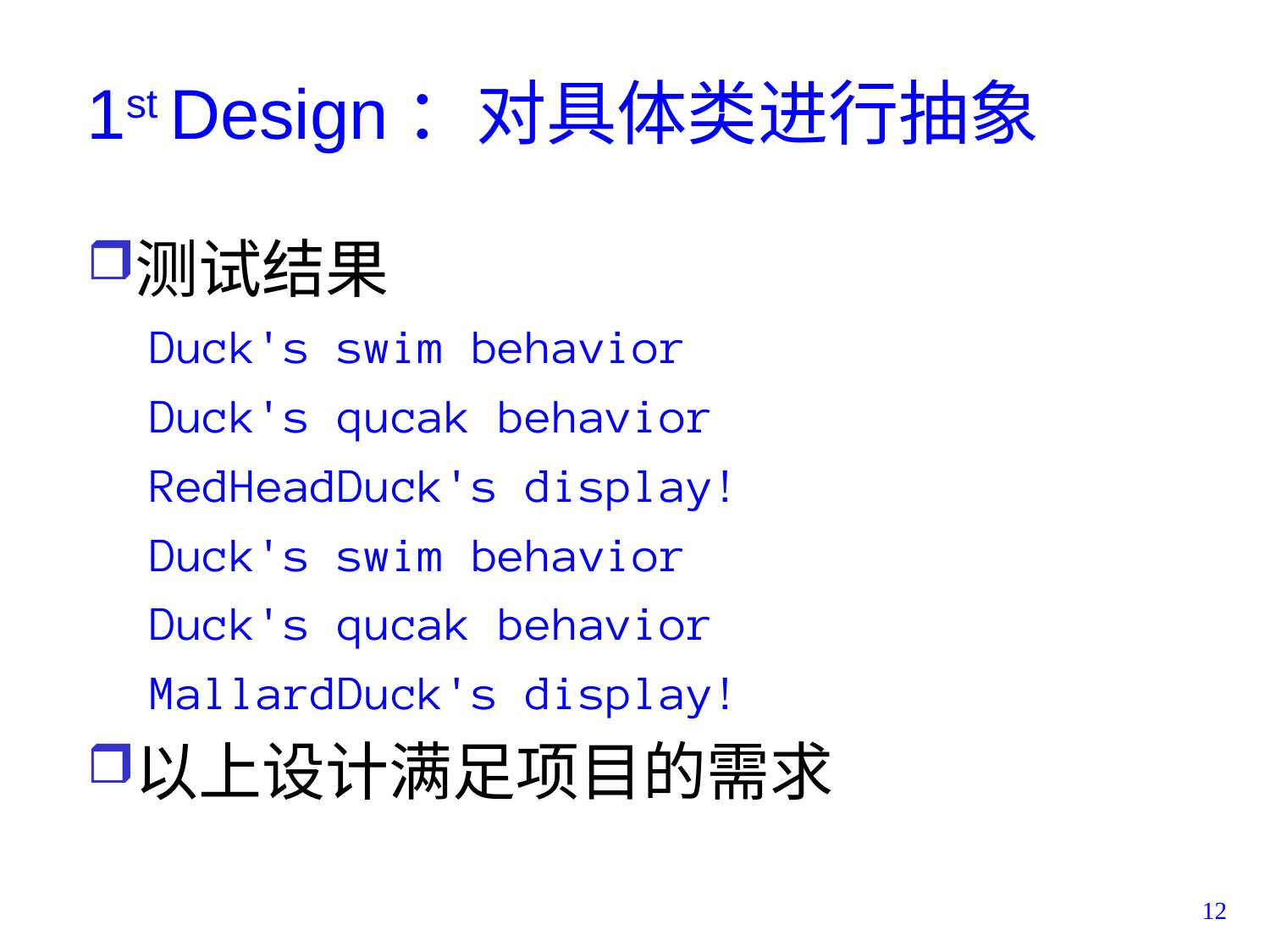

# 1st Design：对具体类进行抽象
测试结果
Duck's swim behavior
Duck's qucak behavior
RedHeadDuck's display!
Duck's swim behavior
Duck's qucak behavior
MallardDuck's display!
以上设计满足项目的需求

12